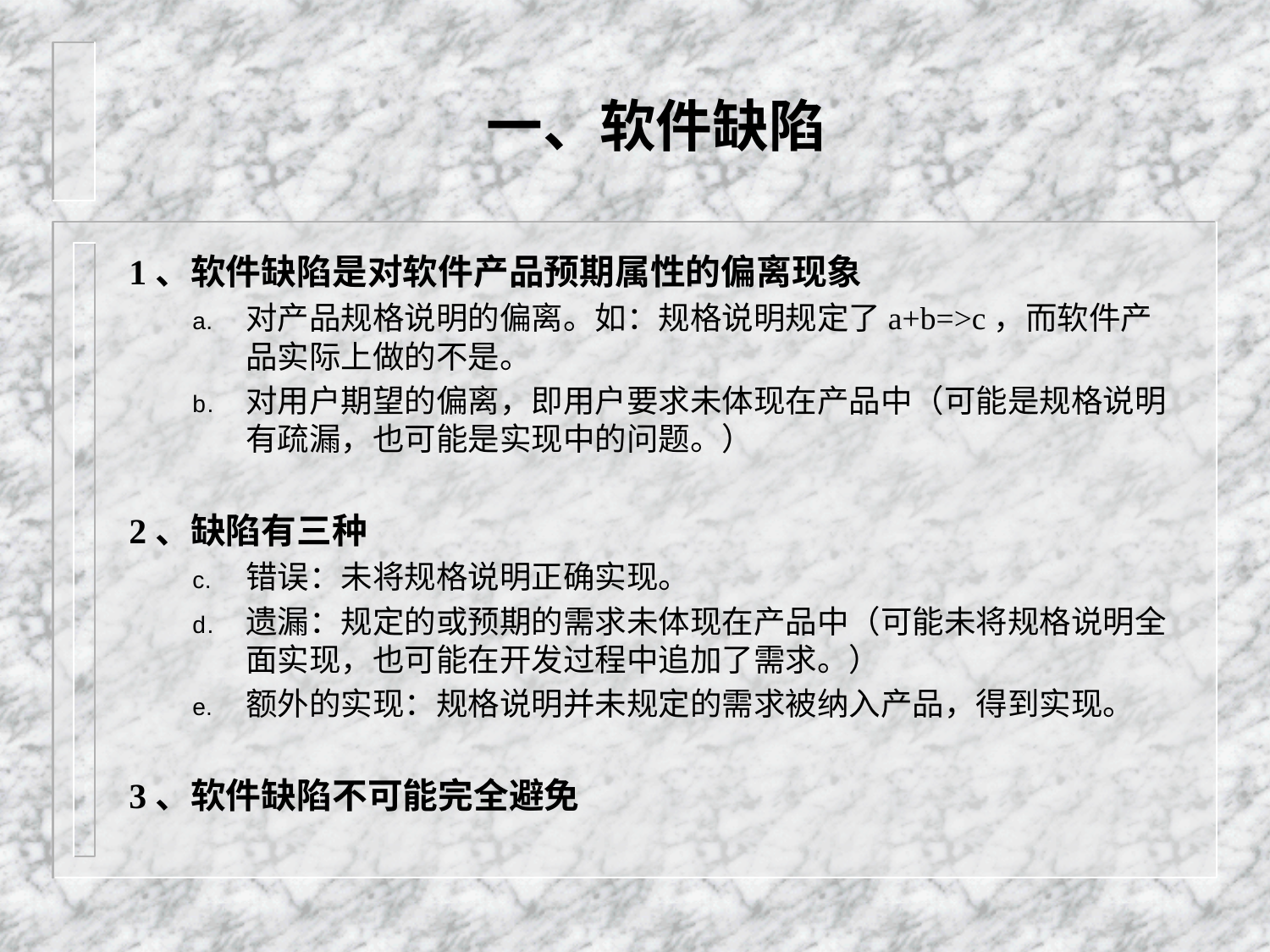

# 一、软件缺陷
1、软件缺陷是对软件产品预期属性的偏离现象
对产品规格说明的偏离。如：规格说明规定了a+b=>c，而软件产品实际上做的不是。
对用户期望的偏离，即用户要求未体现在产品中（可能是规格说明有疏漏，也可能是实现中的问题。）

2、缺陷有三种
错误：未将规格说明正确实现。
遗漏：规定的或预期的需求未体现在产品中（可能未将规格说明全面实现，也可能在开发过程中追加了需求。）
额外的实现：规格说明并未规定的需求被纳入产品，得到实现。

3、软件缺陷不可能完全避免